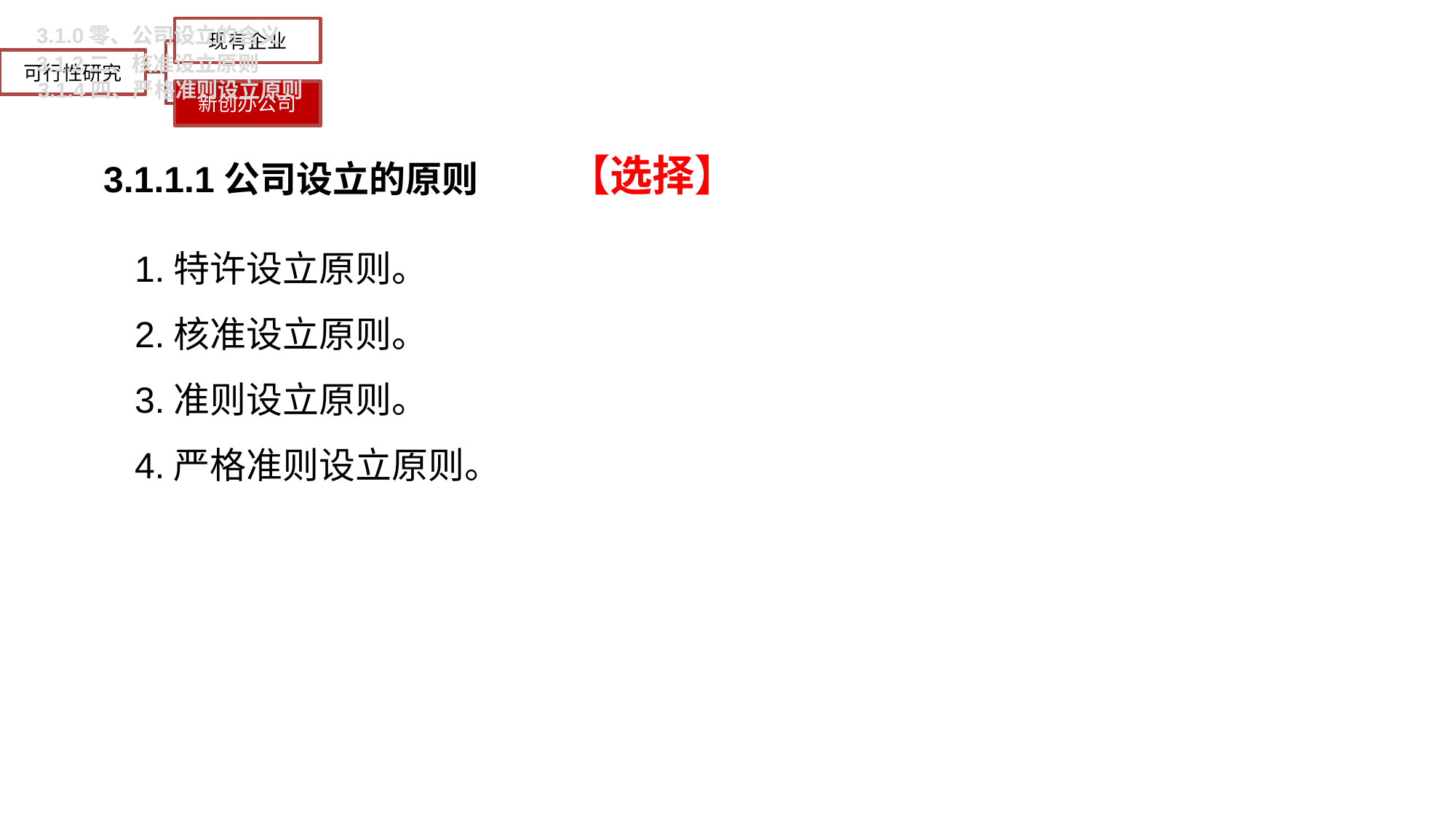

3.1.0零、公司设立的含义
可行性研究
现有企业
新创办公司
3.1.2二、核准设立原则
3.1.4四、严格准则设立原则
3.1.1.1公司设立的原则

【选择】
1.特许设立原则。
2.核准设立原则。
3.准则设立原则。
4.严格准则设立原则。